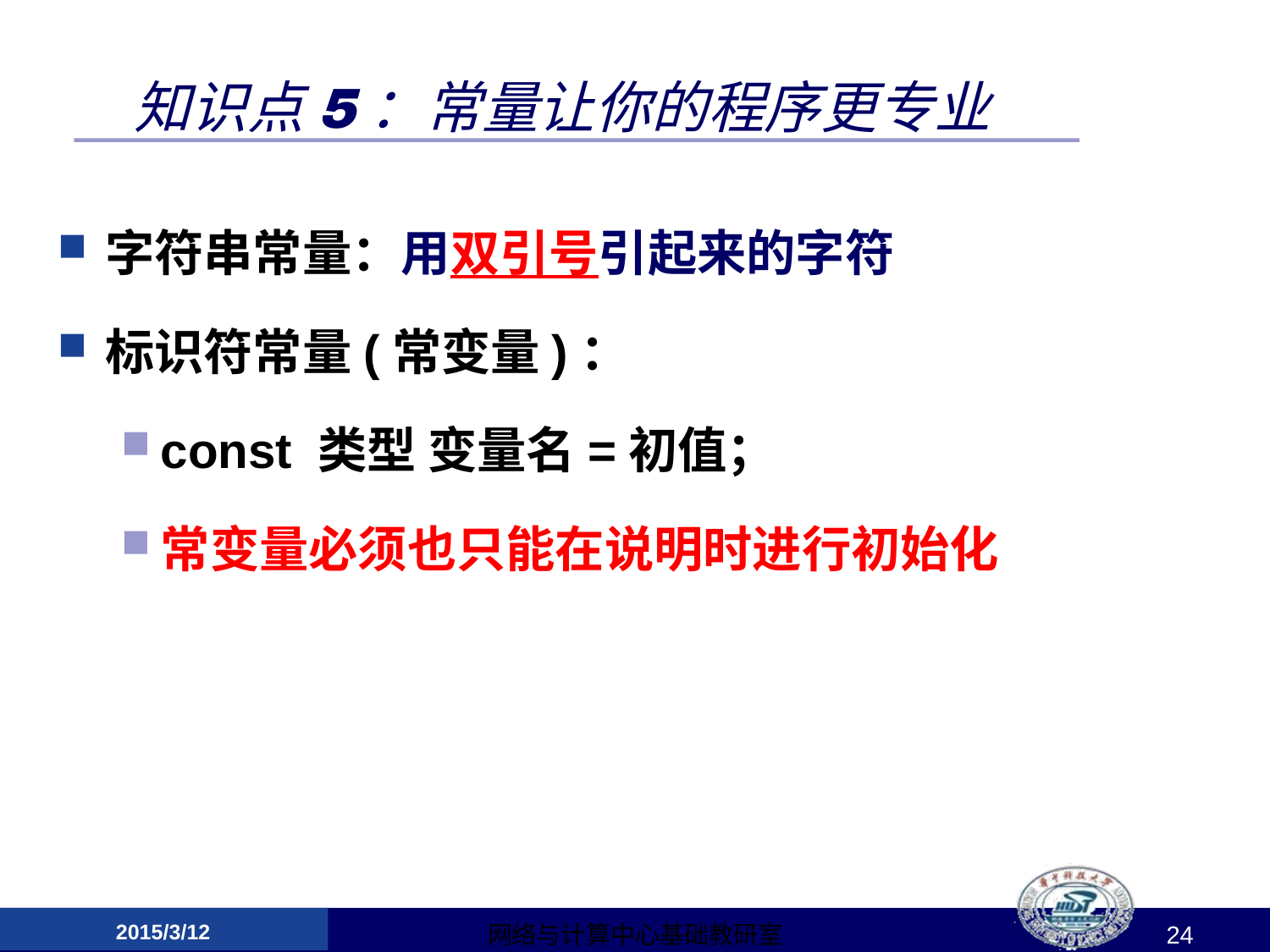

# 知识点5：常量让你的程序更专业
字符串常量：用双引号引起来的字符
标识符常量(常变量)：
const 类型 变量名=初值；
常变量必须也只能在说明时进行初始化
2015/3/12
网络与计算中心基础教研室
24